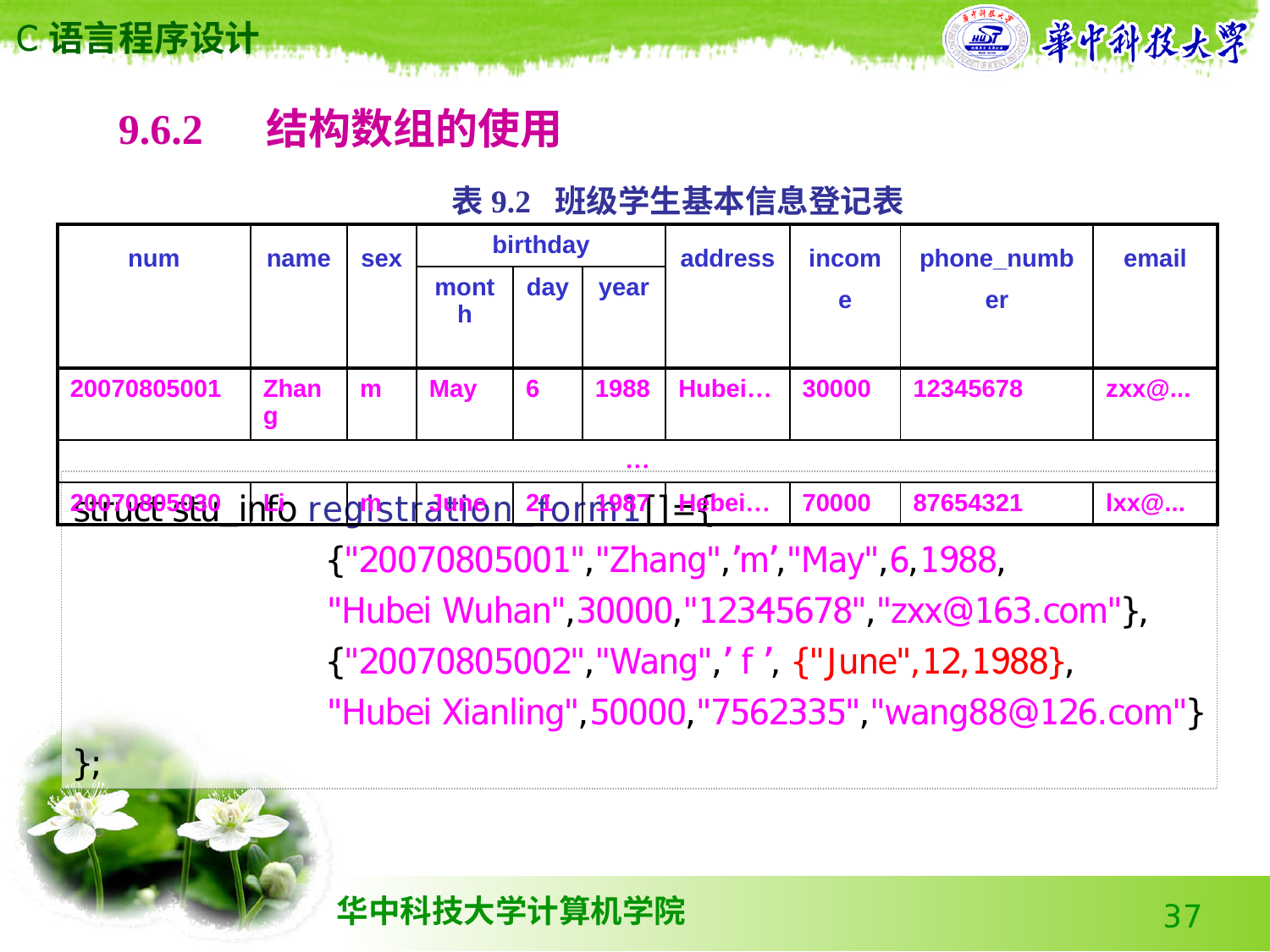

9.6.2 　结构数组的使用
表9.2  班级学生基本信息登记表
| num | name | sex | birthday |  |  | address | income | phone\_number | email |
| --- | --- | --- | --- | --- | --- | --- | --- | --- | --- |
|  |  |  | month | day | year |  |  |  |  |
| 20070805001 | Zhang | m | May | 6 | 1988 | Hubei… | 30000 | 12345678 | zxx@... |
| … |  |  |  |  |  |  |  |  |  |
| 20070805030 | Li | m | June | 21 | 1987 | Hebei… | 70000 | 87654321 | lxx@... |
struct stu_info registration_form1[]={
		{"20070805001","Zhang",’m’,"May",6,1988,
		"Hubei Wuhan",30000,"12345678","zxx@163.com"},
		{"20070805002","Wang",’ f ’, {"June",12,1988},
		"Hubei Xianling",50000,"7562335","wang88@126.com"}
};
37